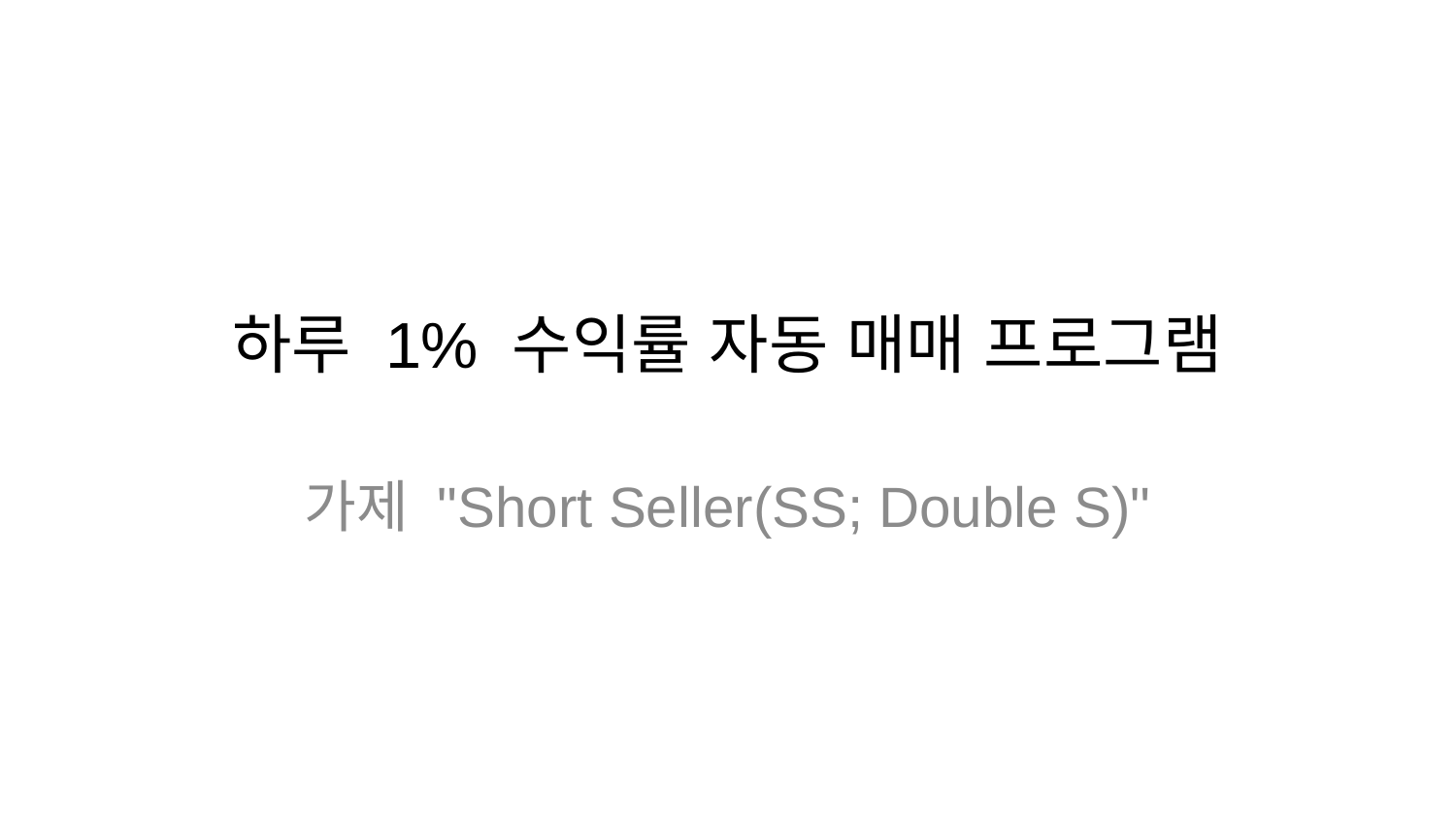

# 하루 1% 수익률 자동 매매 프로그램
가제 "Short Seller(SS; Double S)"